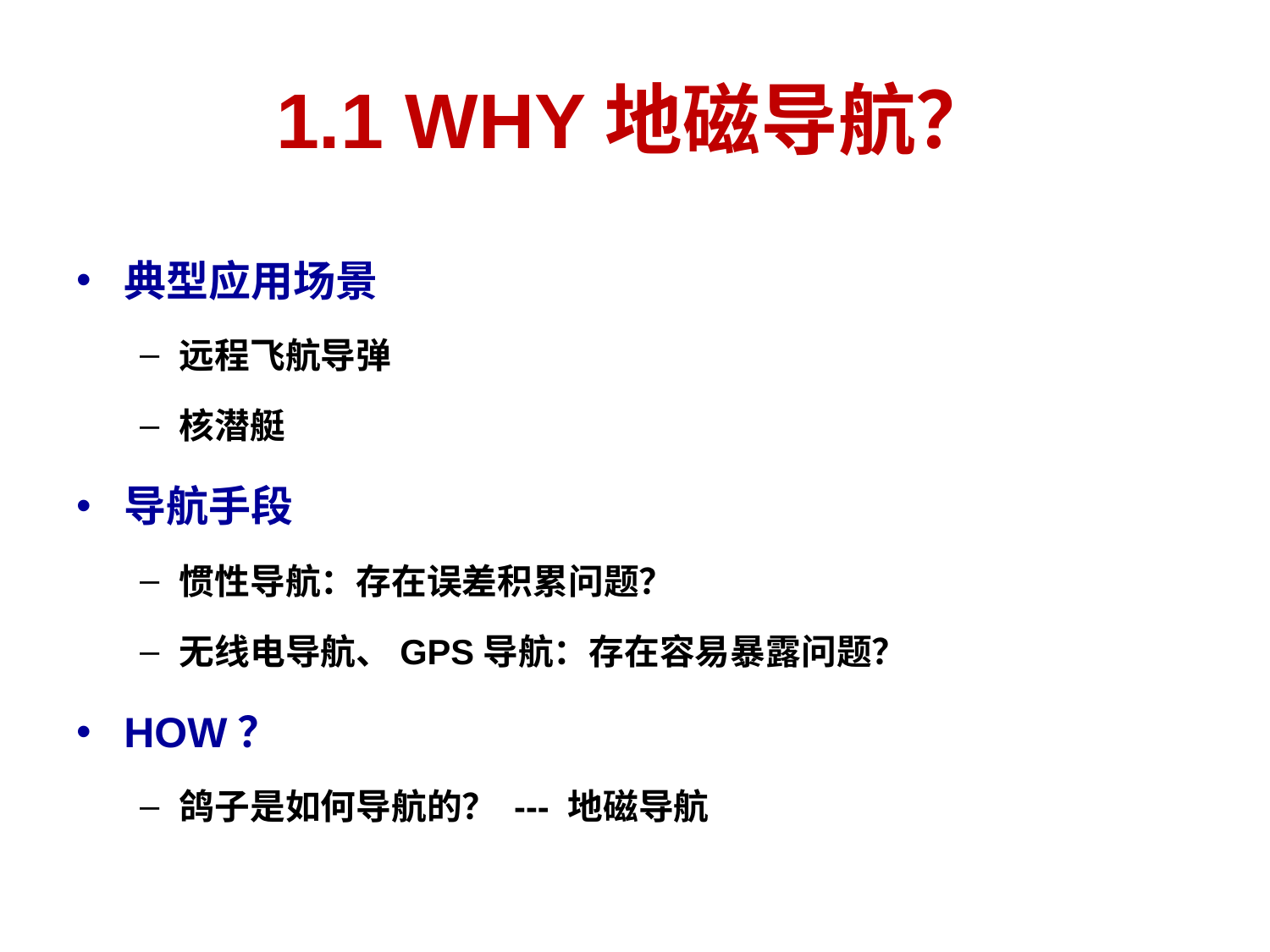

# 1.1 WHY地磁导航？
典型应用场景
远程飞航导弹
核潜艇
导航手段
惯性导航：存在误差积累问题？
无线电导航、GPS导航：存在容易暴露问题？
HOW？
鸽子是如何导航的？ --- 地磁导航